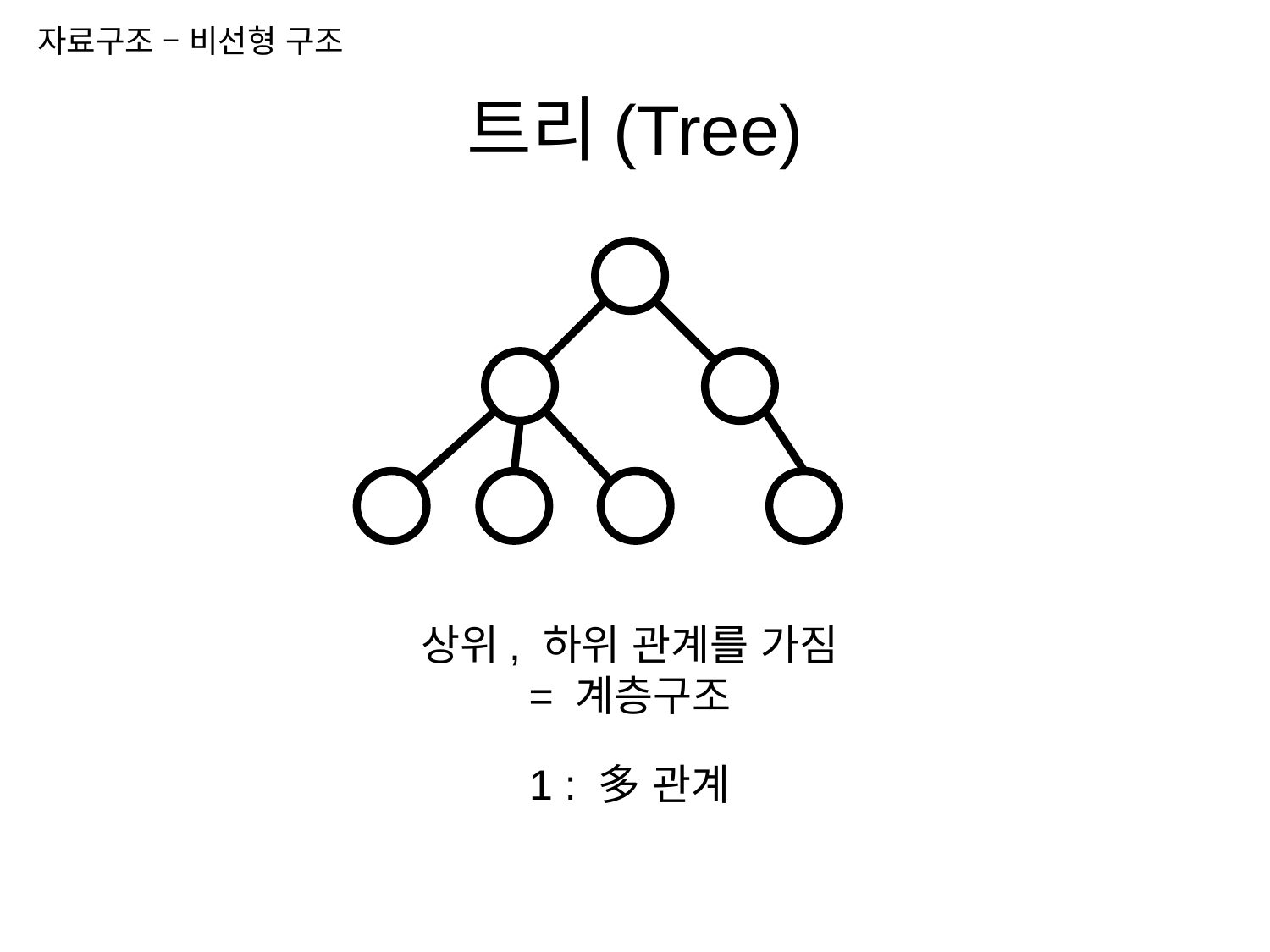

자료구조 – 비선형 구조
# 트리(Tree)

상위, 하위 관계를 가짐
= 계층구조
1 : 多 관계